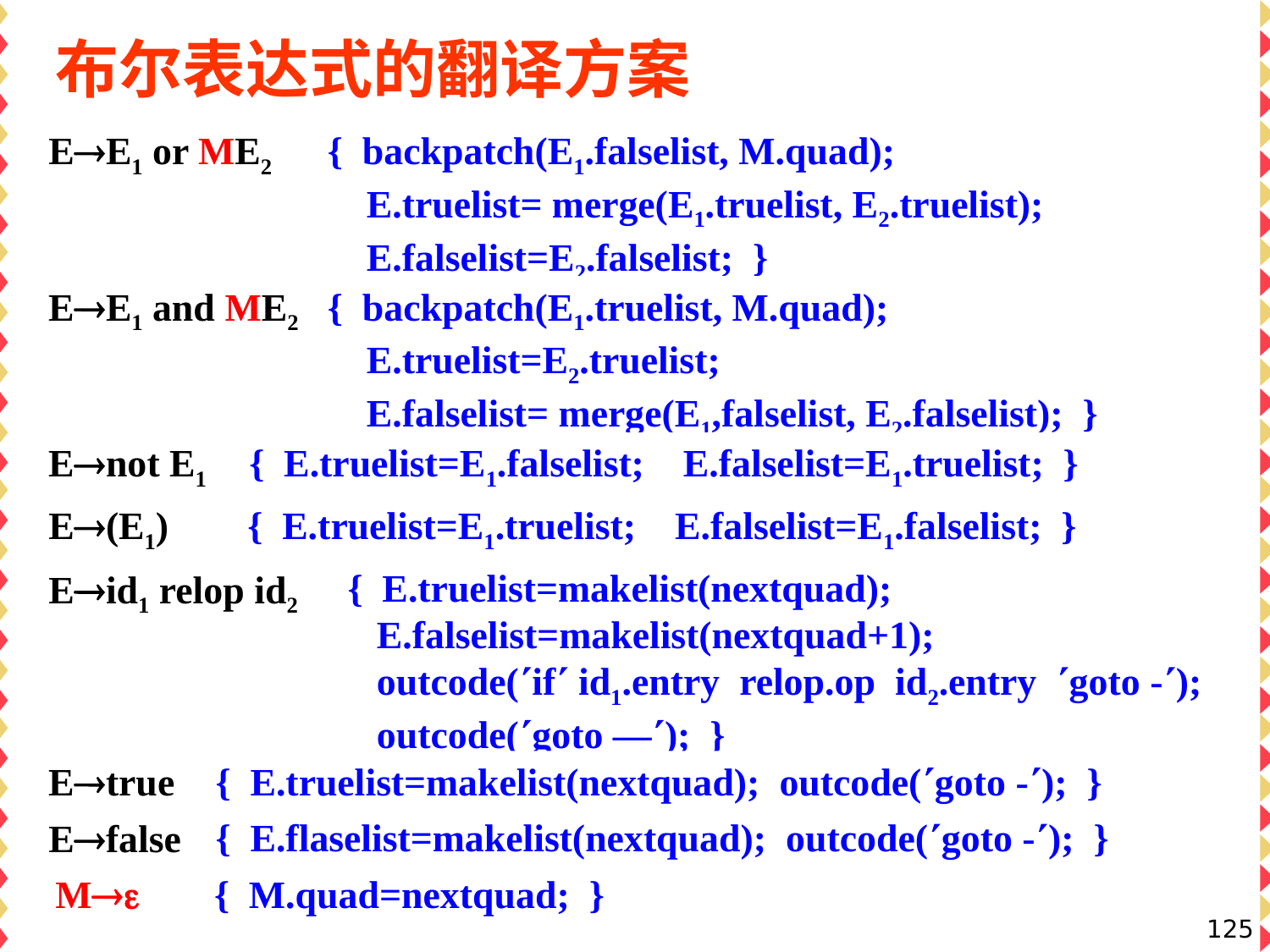

# 布尔表达式的翻译方案
E→E1 or ME2
{  backpatch(E1.falselist, M.quad);
    E.truelist= merge(E1.truelist, E2.truelist);
    E.falselist=E2.falselist;  }
E→E1 and ME2
{  backpatch(E1.truelist, M.quad);
    E.truelist=E2.truelist;
    E.falselist= merge(E1,falselist, E2.falselist);  }
E→not E1
{  E.truelist=E1.falselist;    E.falselist=E1.truelist;  }
E→(E1)
{  E.truelist=E1.truelist;    E.falselist=E1.falselist;  }
{  E.truelist=makelist(nextquad);
   E.falselist=makelist(nextquad+1);
   outcode(′if′ id1.entry  relop.op  id2.entry  ′goto -′);
   outcode(′goto —′);  }
E→id1 relop id2
{  E.truelist=makelist(nextquad);  outcode(′goto -′);  }
E→true
{  E.flaselist=makelist(nextquad);  outcode(′goto -′);  }
E→false
M→ε
{  M.quad=nextquad;  }
125